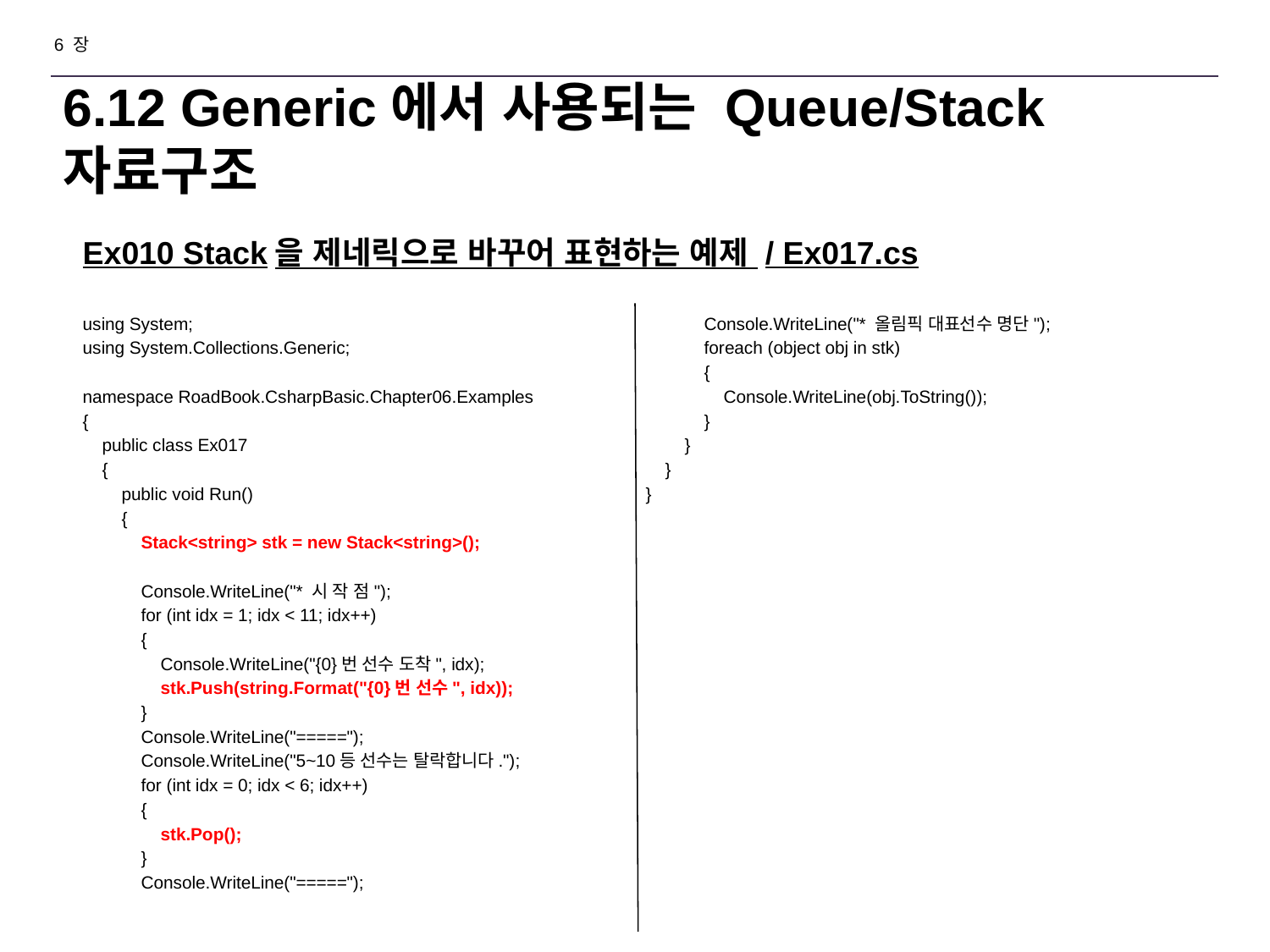

6 장
# 6.12 Generic에서 사용되는 Queue/Stack 자료구조
Ex010 Stack을 제네릭으로 바꾸어 표현하는 예제 / Ex017.cs
using System;
using System.Collections.Generic;

namespace RoadBook.CsharpBasic.Chapter06.Examples
{
    public class Ex017
    {
        public void Run()
        {
            Stack<string> stk = new Stack<string>();

            Console.WriteLine("* 시 작 점");
            for (int idx = 1; idx < 11; idx++)
            {
                Console.WriteLine("{0}번 선수 도착", idx);
                stk.Push(string.Format("{0}번 선수", idx));
            }
            Console.WriteLine("=====");
            Console.WriteLine("5~10등 선수는 탈락합니다.");
            for (int idx = 0; idx < 6; idx++)
            {
                stk.Pop();
            }
            Console.WriteLine("=====");

            Console.WriteLine("* 올림픽 대표선수 명단");
            foreach (object obj in stk)
            {
                Console.WriteLine(obj.ToString());
            }
        }
    }
}